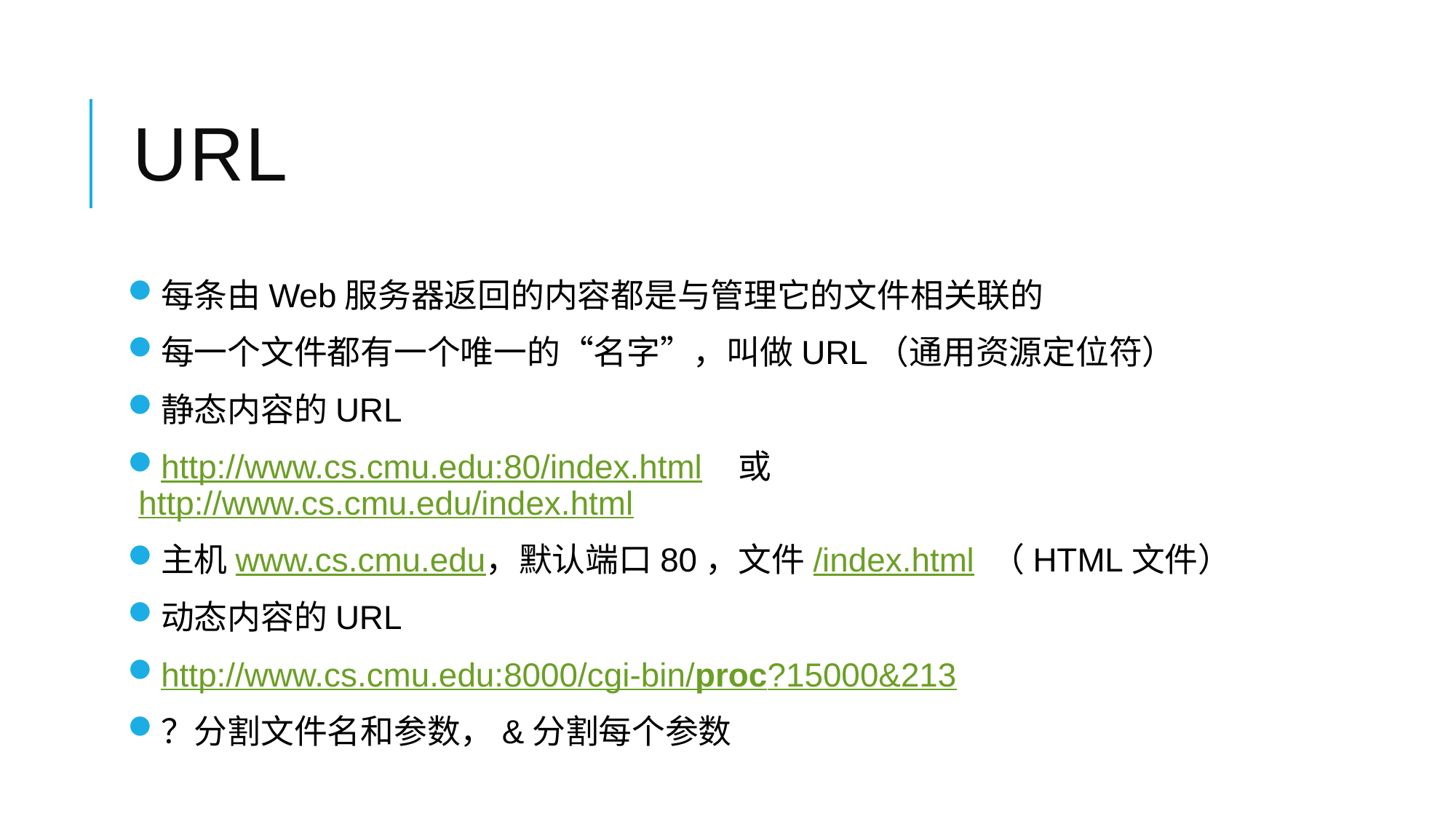

# URL
每条由Web服务器返回的内容都是与管理它的文件相关联的
每一个文件都有一个唯一的“名字”，叫做URL（通用资源定位符）
静态内容的URL
http://www.cs.cmu.edu:80/index.html   或  http://www.cs.cmu.edu/index.html
主机www.cs.cmu.edu，默认端口80，文件/index.html （HTML文件）
动态内容的URL
http://www.cs.cmu.edu:8000/cgi-bin/proc?15000&213
？分割文件名和参数，&分割每个参数